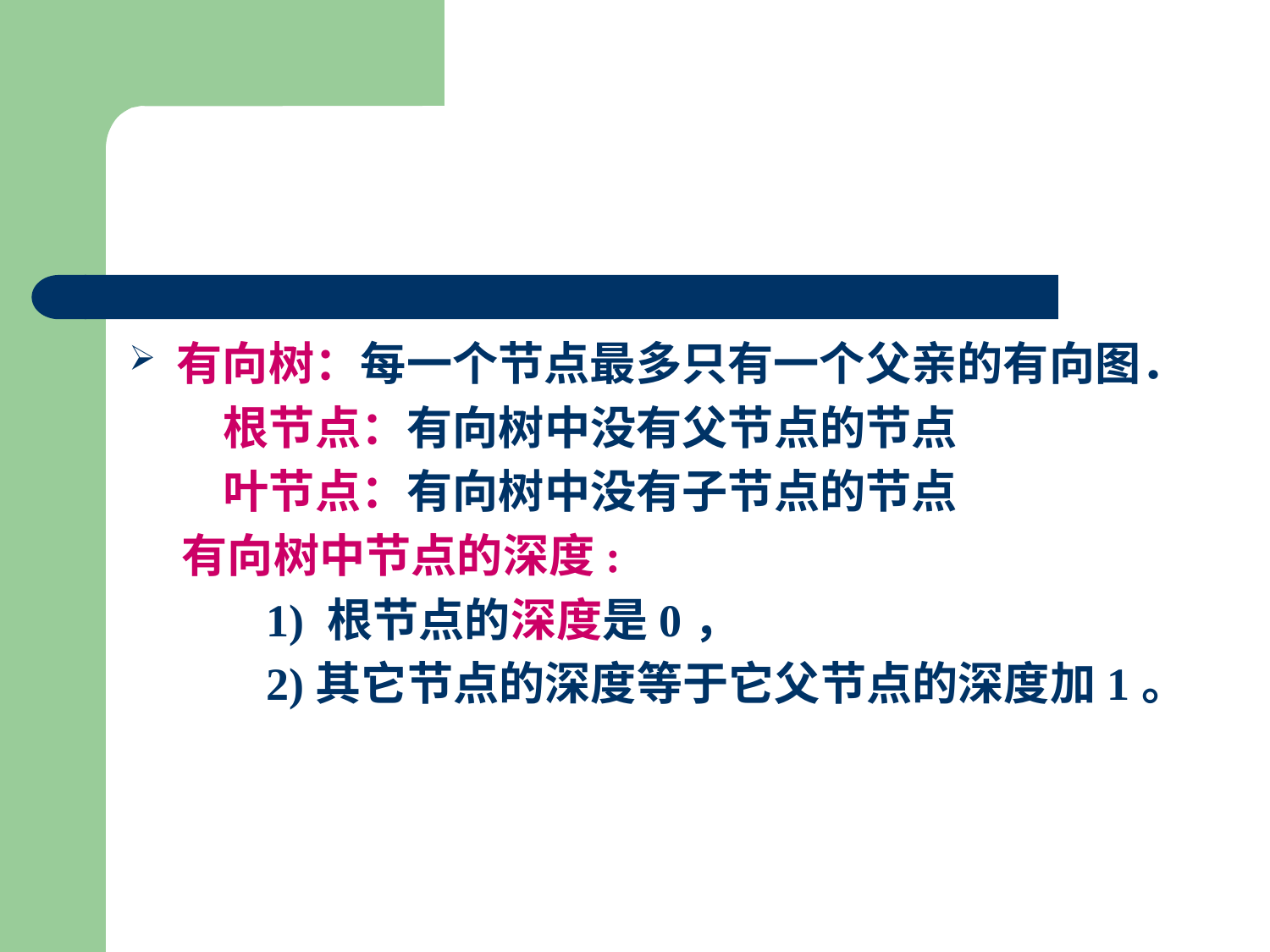

#
有向树：每一个节点最多只有一个父亲的有向图．
        根节点：有向树中没有父节点的节点
        叶节点：有向树中没有子节点的节点
    有向树中节点的深度:
            1) 根节点的深度是0，
            2)其它节点的深度等于它父节点的深度加1。
21